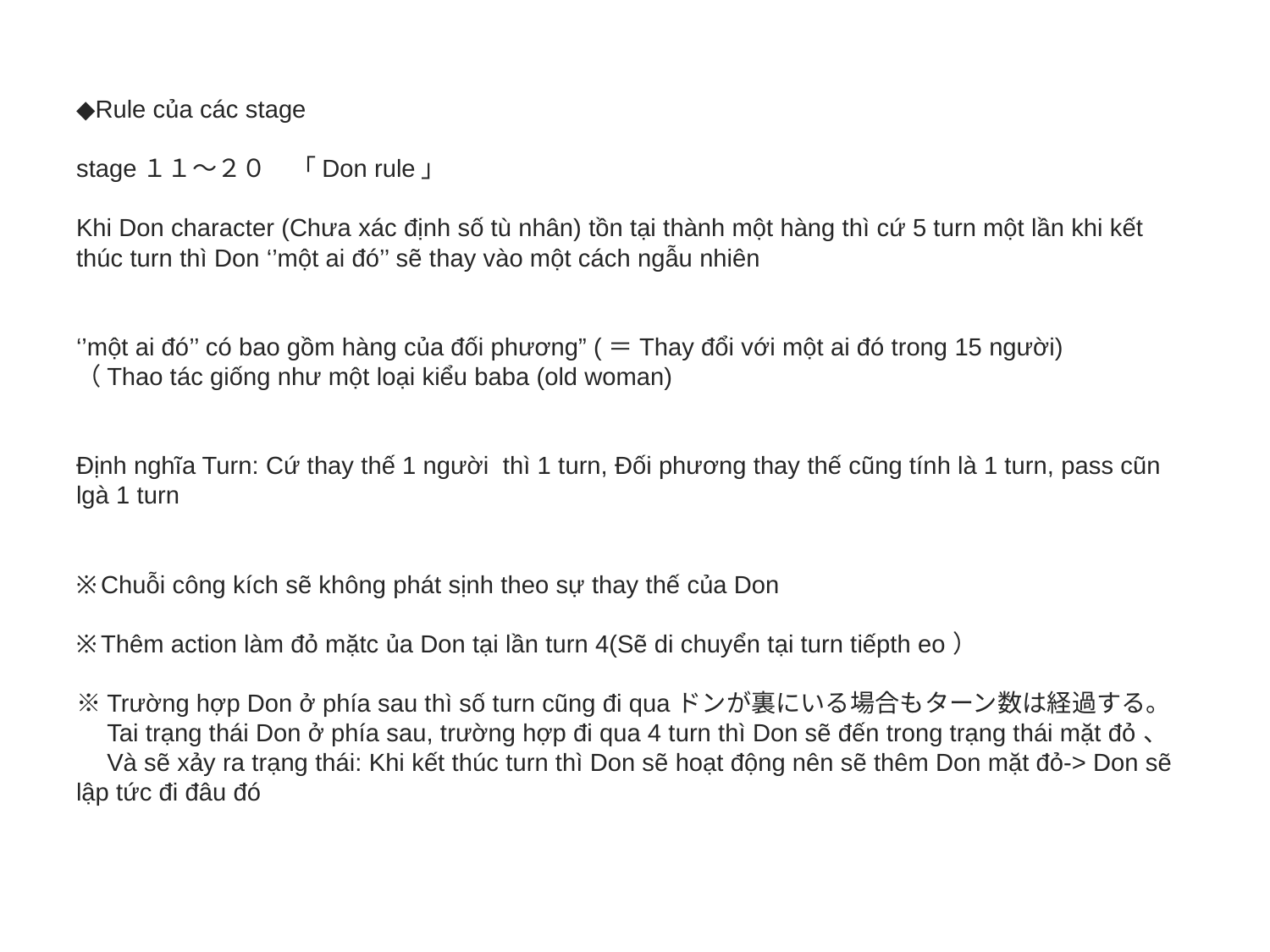

# ◆Rule của các stage stage１１〜２０　「Don rule」 Khi Don character (Chưa xác định số tù nhân) tồn tại thành một hàng thì cứ 5 turn một lần khi kết thúc turn thì Don ‘’một ai đó’’ sẽ thay vào một cách ngẫu nhiên ‘’một ai đó’’ có bao gồm hàng của đối phương” (＝Thay đổi với một ai đó trong 15 người) （Thao tác giống như một loại kiểu baba (old woman) Định nghĩa Turn: Cứ thay thế 1 người  thì 1 turn, Đối phương thay thế cũng tính là 1 turn, pass cũn lgà 1 turn ※Chuỗi công kích sẽ không phát sịnh theo sự thay thế của Don ※Thêm action làm đỏ mặtc ủa Don tại lần turn 4(Sẽ di chuyển tại turn tiếpth eo） ※Trường hợp Don ở phía sau thì số turn cũng đi quaドンが裏にいる場合もターン数は経過する。 　Tai trạng thái Don ở phía sau, trường hợp đi qua 4 turn thì Don sẽ đến trong trạng thái mặt đỏ、 　Và sẽ xảy ra trạng thái: Khi kết thúc turn thì Don sẽ hoạt động nên sẽ thêm Don mặt đỏ-> Don sẽ lập tức đi đâu đó